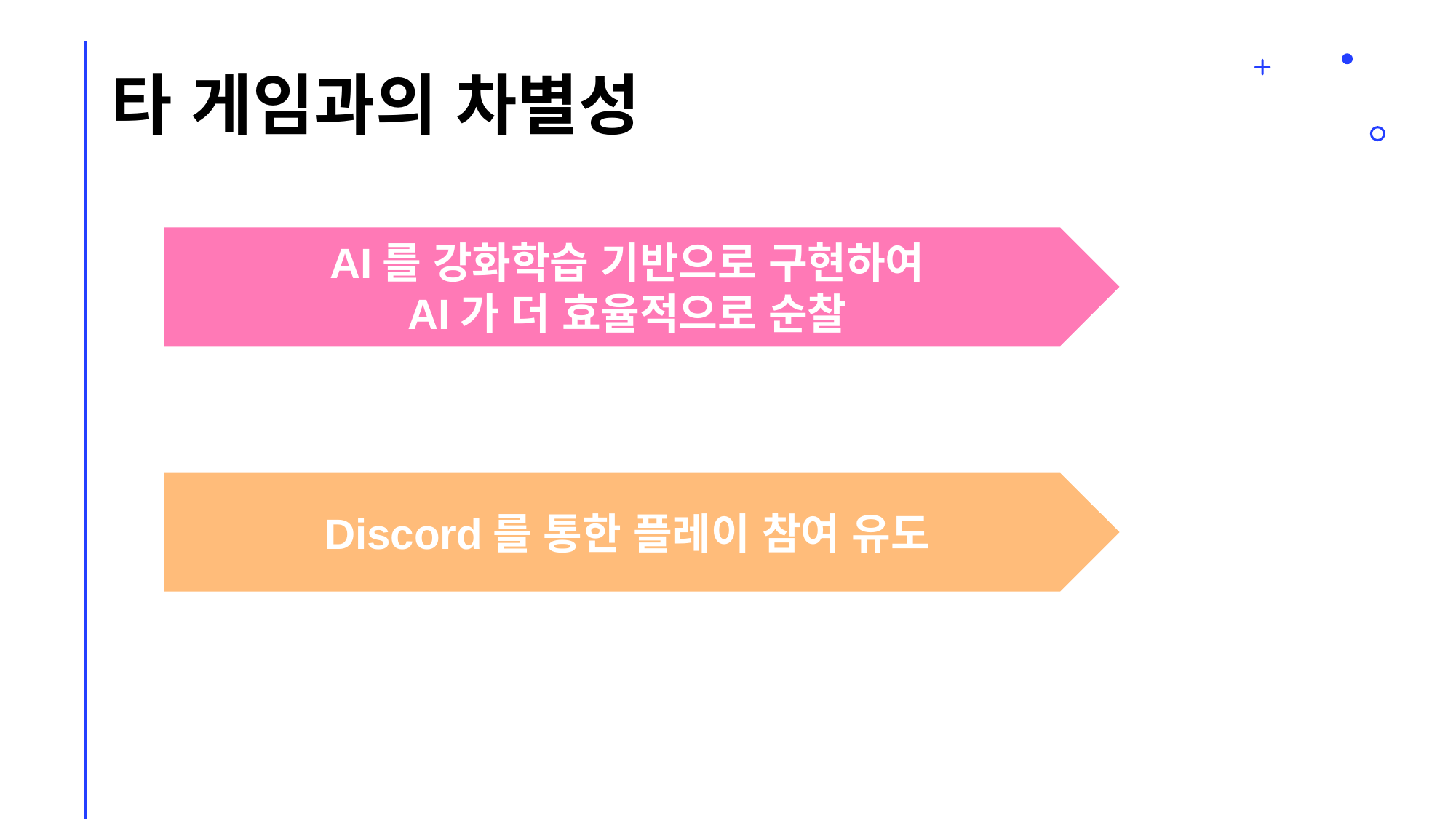

# 타 게임과의 차별성
AI를 강화학습 기반으로 구현하여
AI가 더 효율적으로 순찰
Discord를 통한 플레이 참여 유도